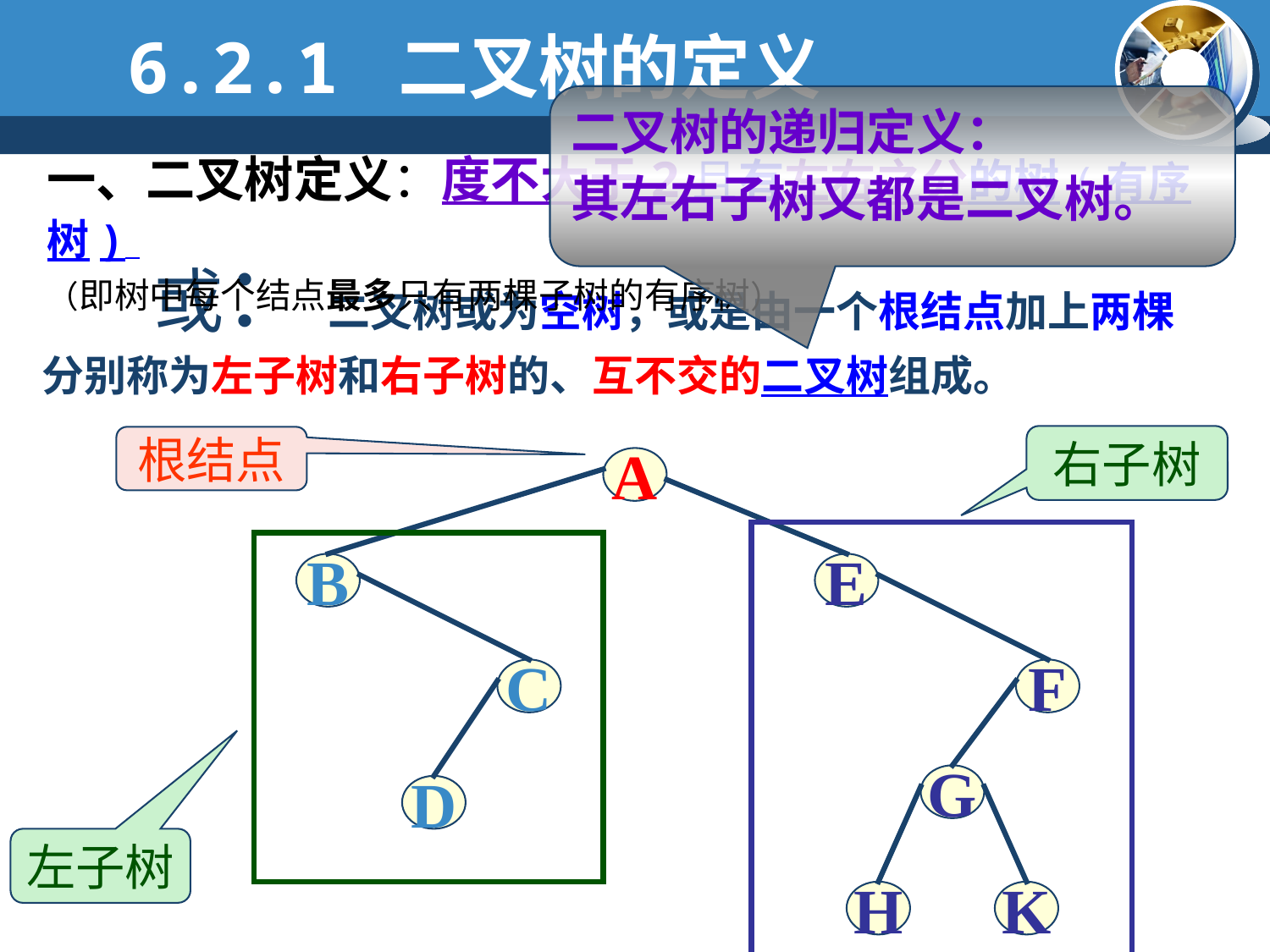

6.2.1 二叉树的定义
二叉树的递归定义：
其左右子树又都是二叉树。
一、二叉树定义：度不大于2且有左右之分的树(有序树)
（即树中每个结点最多只有两棵子树的有序树）
      或： 二叉树或为空树，或是由一个根结点加上两棵分别称为左子树和右子树的、互不交的二叉树组成。
右子树
根结点
A

B
E

C
F

G
D

左子树
H
K